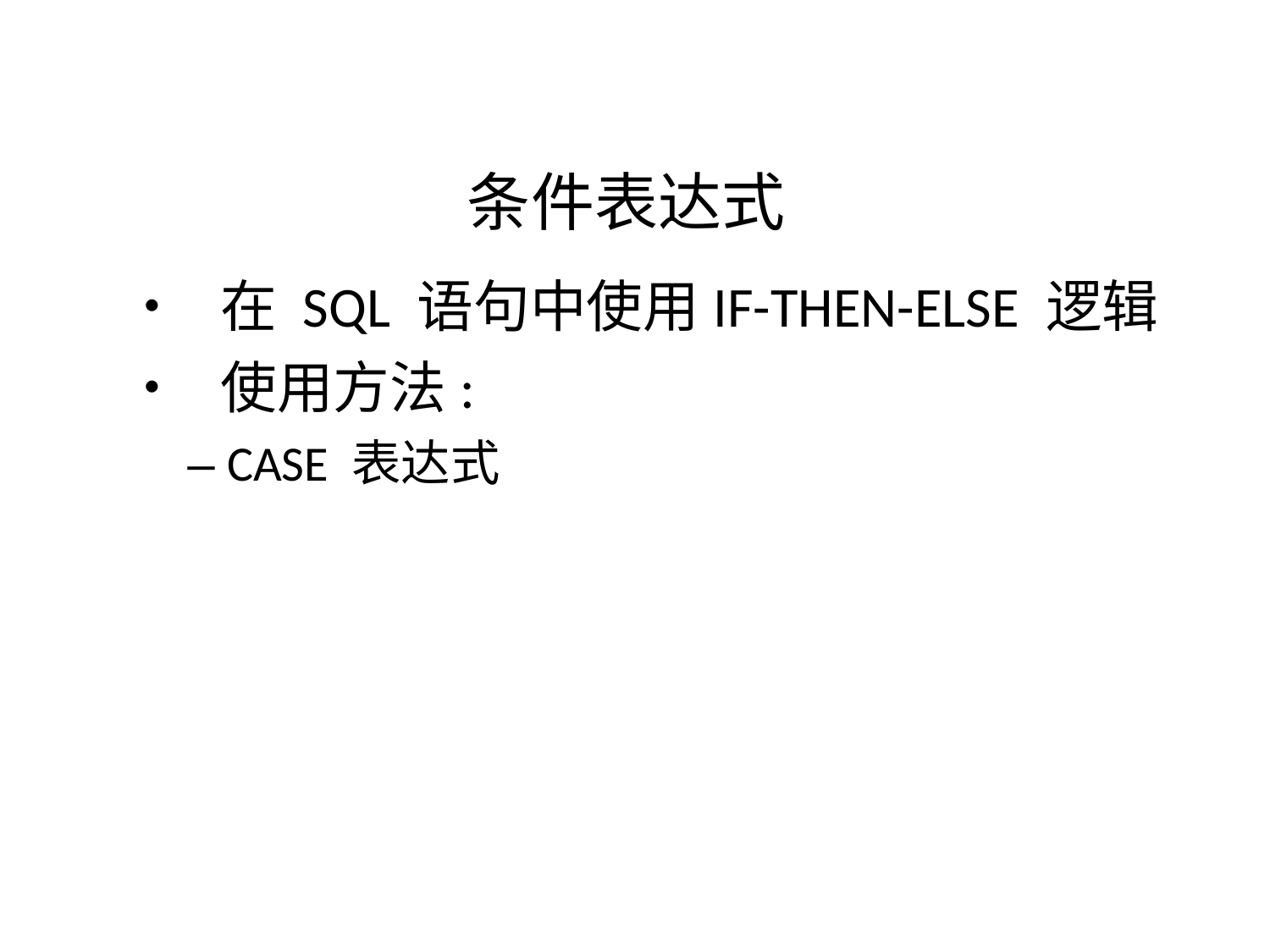

条件表达式
• 在 SQL 语句中使用IF-THEN-ELSE 逻辑
• 使用方法:
– CASE 表达式